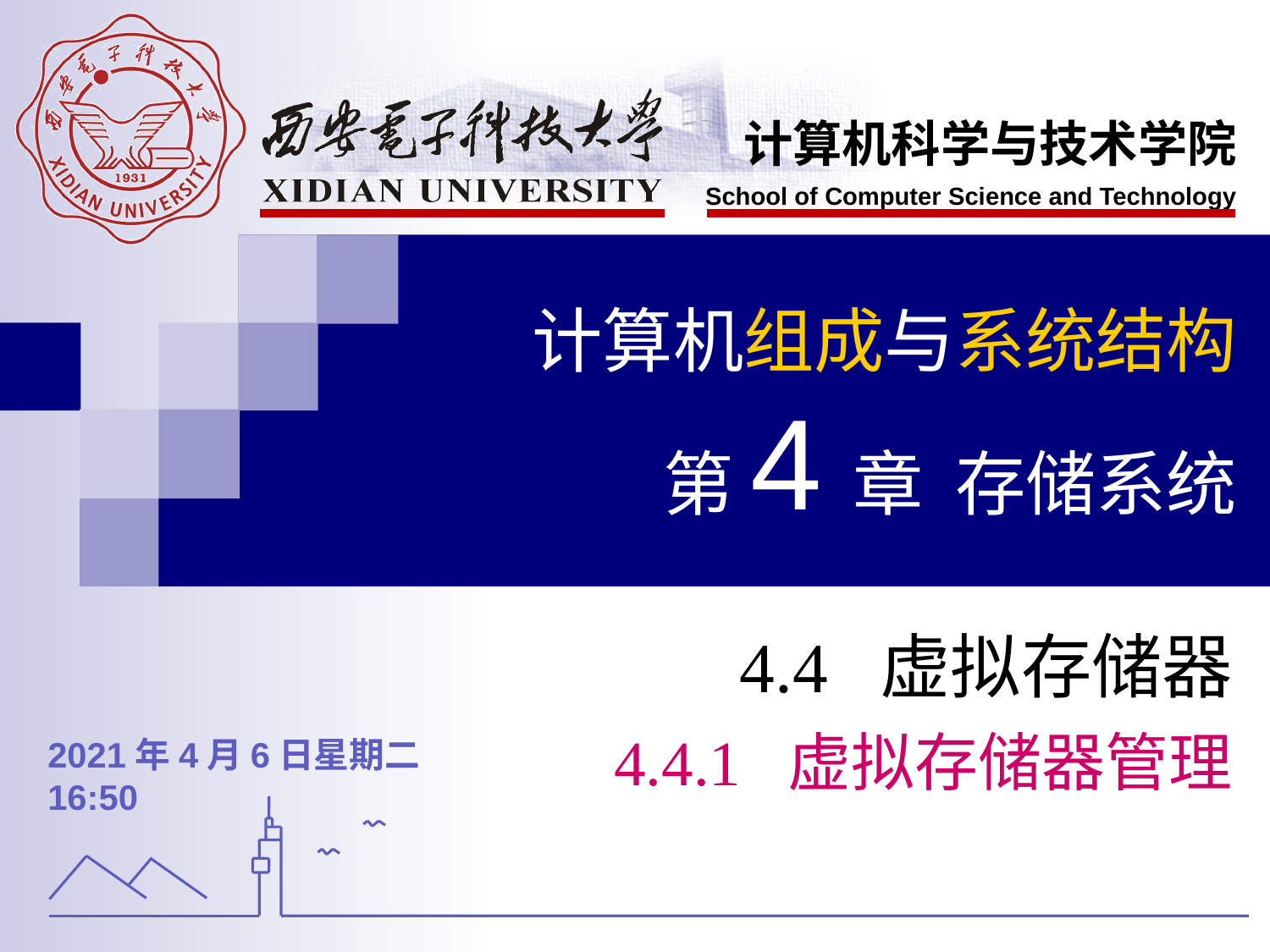

计算机组成与系统结构
第4章  存储系统
4.4  虚拟存储器
4.4.1  虚拟存储器管理